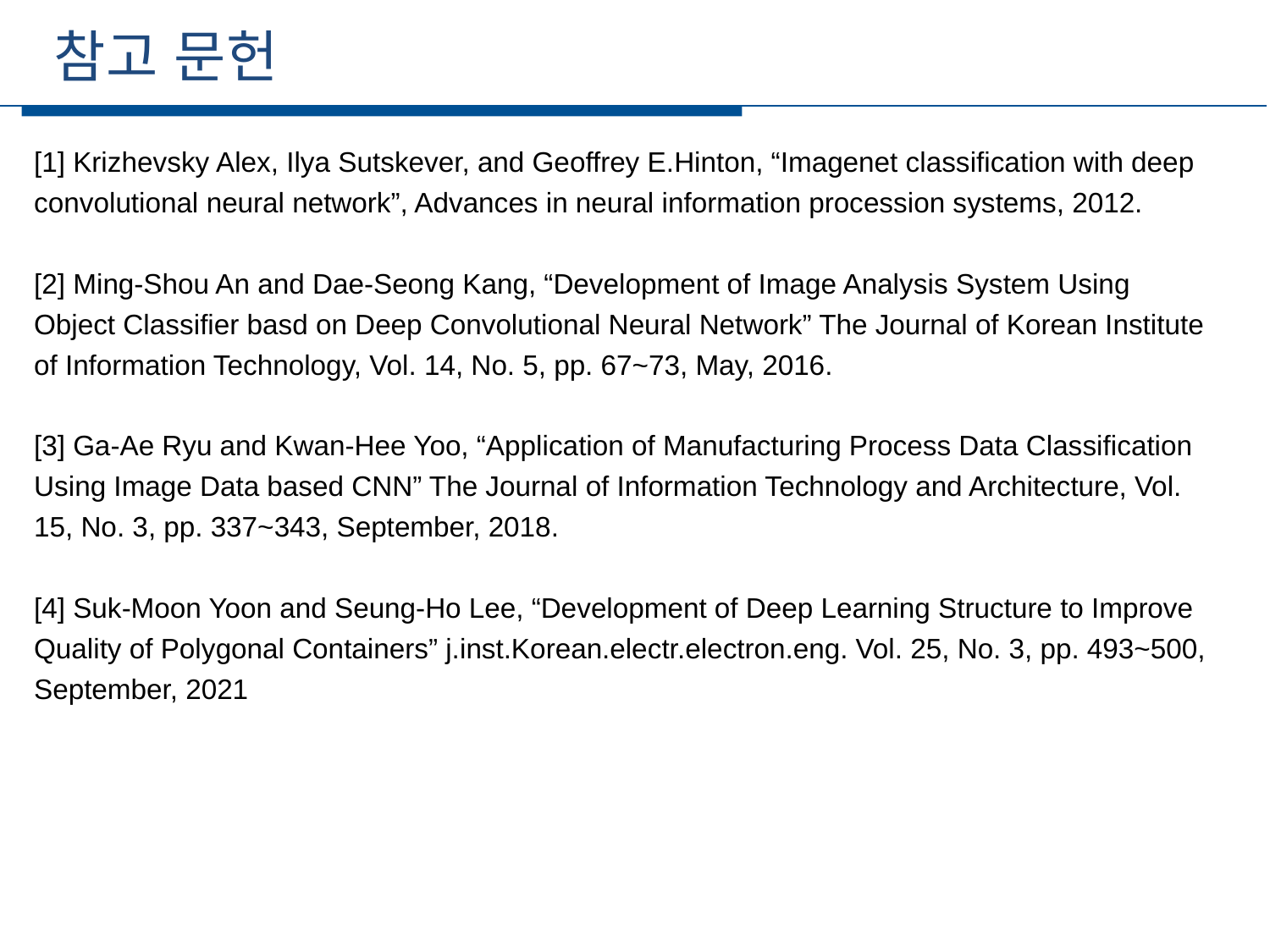

참고 문헌

[1] Krizhevsky Alex, Ilya Sutskever, and Geoffrey E.Hinton, “Imagenet classification with deep convolutional neural network”, Advances in neural information procession systems, 2012.

[2] Ming-Shou An and Dae-Seong Kang, “Development of Image Analysis System Using Object Classifier basd on Deep Convolutional Neural Network” The Journal of Korean Institute of Information Technology, Vol. 14, No. 5, pp. 67~73, May, 2016.

[3] Ga-Ae Ryu and Kwan-Hee Yoo, “Application of Manufacturing Process Data Classification Using Image Data based CNN” The Journal of Information Technology and Architecture, Vol. 15, No. 3, pp. 337~343, September, 2018.

[4] Suk-Moon Yoon and Seung-Ho Lee, “Development of Deep Learning Structure to Improve Quality of Polygonal Containers” j.inst.Korean.electr.electron.eng. Vol. 25, No. 3, pp. 493~500, September, 2021